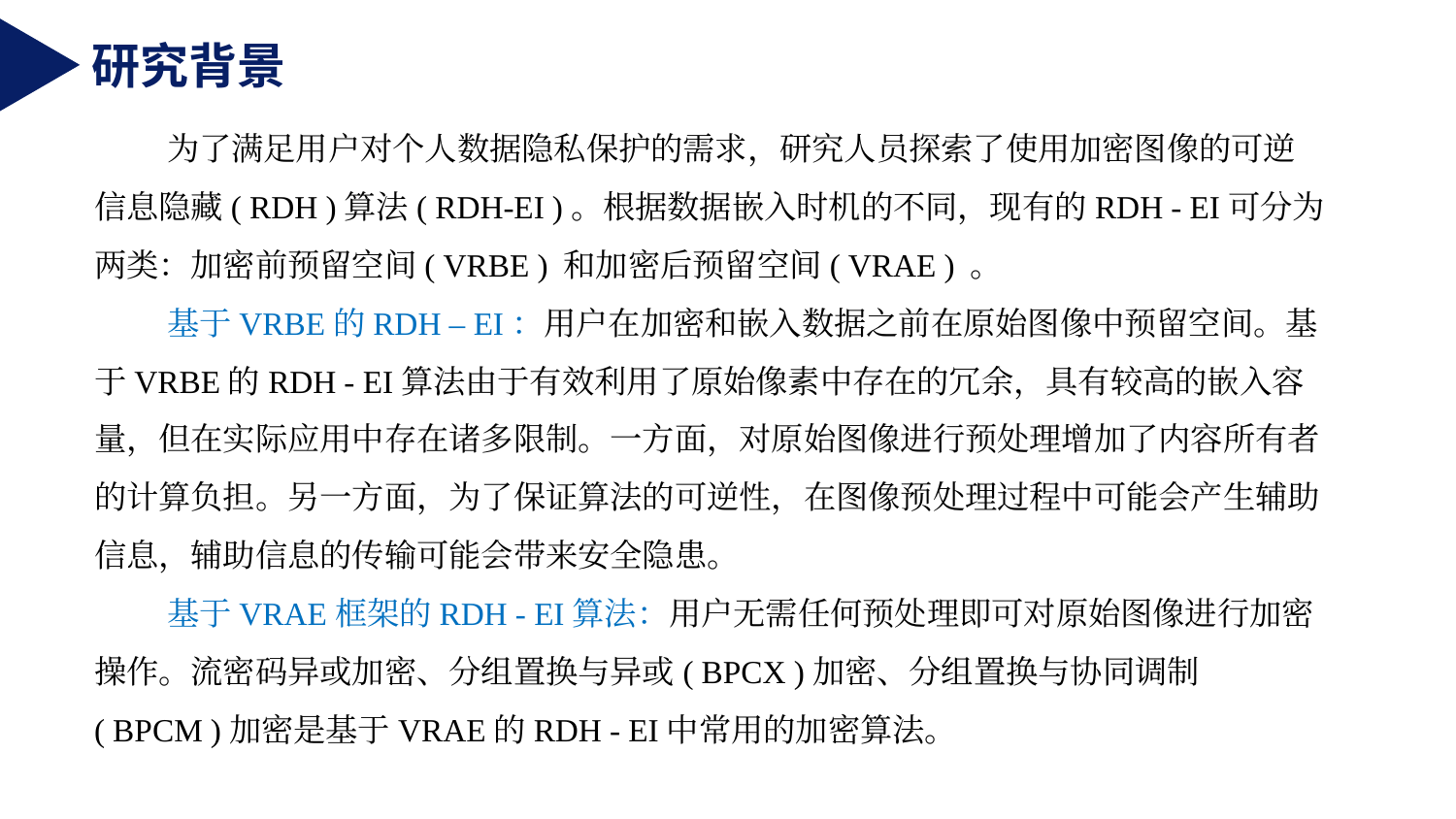

研究背景
为了满足用户对个人数据隐私保护的需求，研究人员探索了使用加密图像的可逆信息隐藏( RDH )算法( RDH-EI )。根据数据嵌入时机的不同，现有的RDH - EI可分为两类：加密前预留空间( VRBE ) 和加密后预留空间( VRAE ) 。
基于VRBE的RDH – EI：用户在加密和嵌入数据之前在原始图像中预留空间。基于VRBE的RDH - EI算法由于有效利用了原始像素中存在的冗余，具有较高的嵌入容量，但在实际应用中存在诸多限制。一方面，对原始图像进行预处理增加了内容所有者的计算负担。另一方面，为了保证算法的可逆性，在图像预处理过程中可能会产生辅助信息，辅助信息的传输可能会带来安全隐患。
基于VRAE框架的RDH - EI算法：用户无需任何预处理即可对原始图像进行加密操作。流密码异或加密、分组置换与异或( BPCX )加密、分组置换与协同调制( BPCM )加密是基于VRAE的RDH - EI中常用的加密算法。